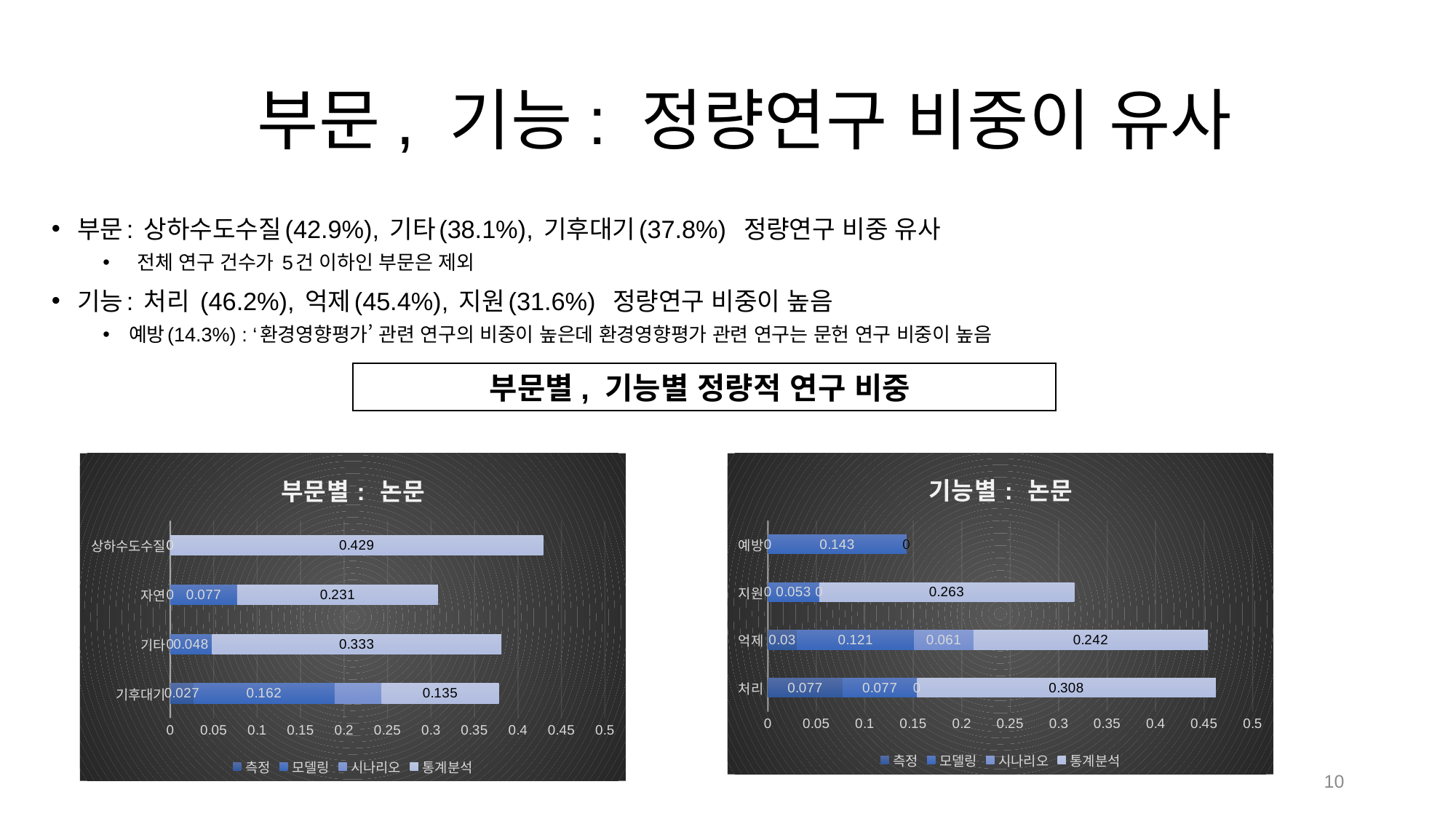

# 부문, 기능: 정량연구 비중이 유사
부문: 상하수도수질(42.9%), 기타(38.1%), 기후대기(37.8%)  정량연구 비중 유사
 전체 연구 건수가 5건 이하인 부문은 제외
기능: 처리 (46.2%), 억제(45.4%), 지원(31.6%)  정량연구 비중이 높음
예방(14.3%) : ‘환경영향평가’ 관련 연구의 비중이 높은데 환경영향평가 관련 연구는 문헌 연구 비중이 높음
부문별, 기능별 정량적 연구 비중

### Chart: 부문별: 논문

| Category | 측정 | 모델링 | 시나리오 | 통계분석 |
|---|---|---|---|---|
| 기후대기 | 0.027 | 0.162 | 0.054 | 0.135 |
| 기타 | 0.0 | 0.048 | 0.0 | 0.333 |
| 자연 | 0.0 | 0.077 | 0.0 | 0.231 |
| 상하수도수질 | 0.0 | 0.0 | 0.0 | 0.429 |

### Chart: 기능별: 논문

| Category | 측정 | 모델링 | 시나리오 | 통계분석 |
|---|---|---|---|---|
| 처리 | 0.077 | 0.077 | 0.0 | 0.308 |
| 억제 | 0.03 | 0.121 | 0.061 | 0.242 |
| 지원 | 0.0 | 0.053 | 0.0 | 0.263 |
| 예방 | 0.0 | 0.143 | 0.0 | 0.0 |
10